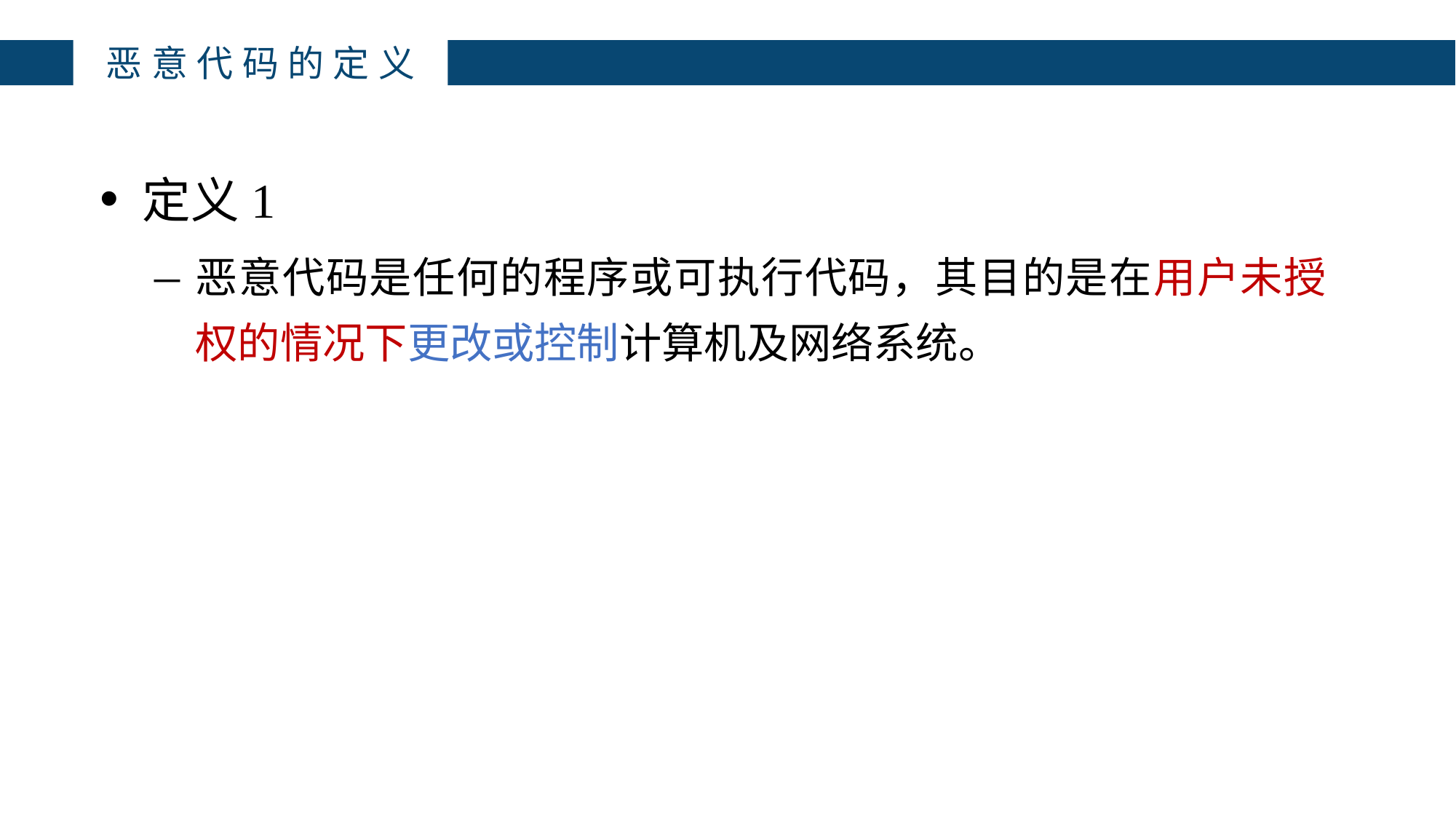

恶意代码的定义

定义1
恶意代码是任何的程序或可执行代码，其目的是在用户未授权的情况下更改或控制计算机及网络系统。